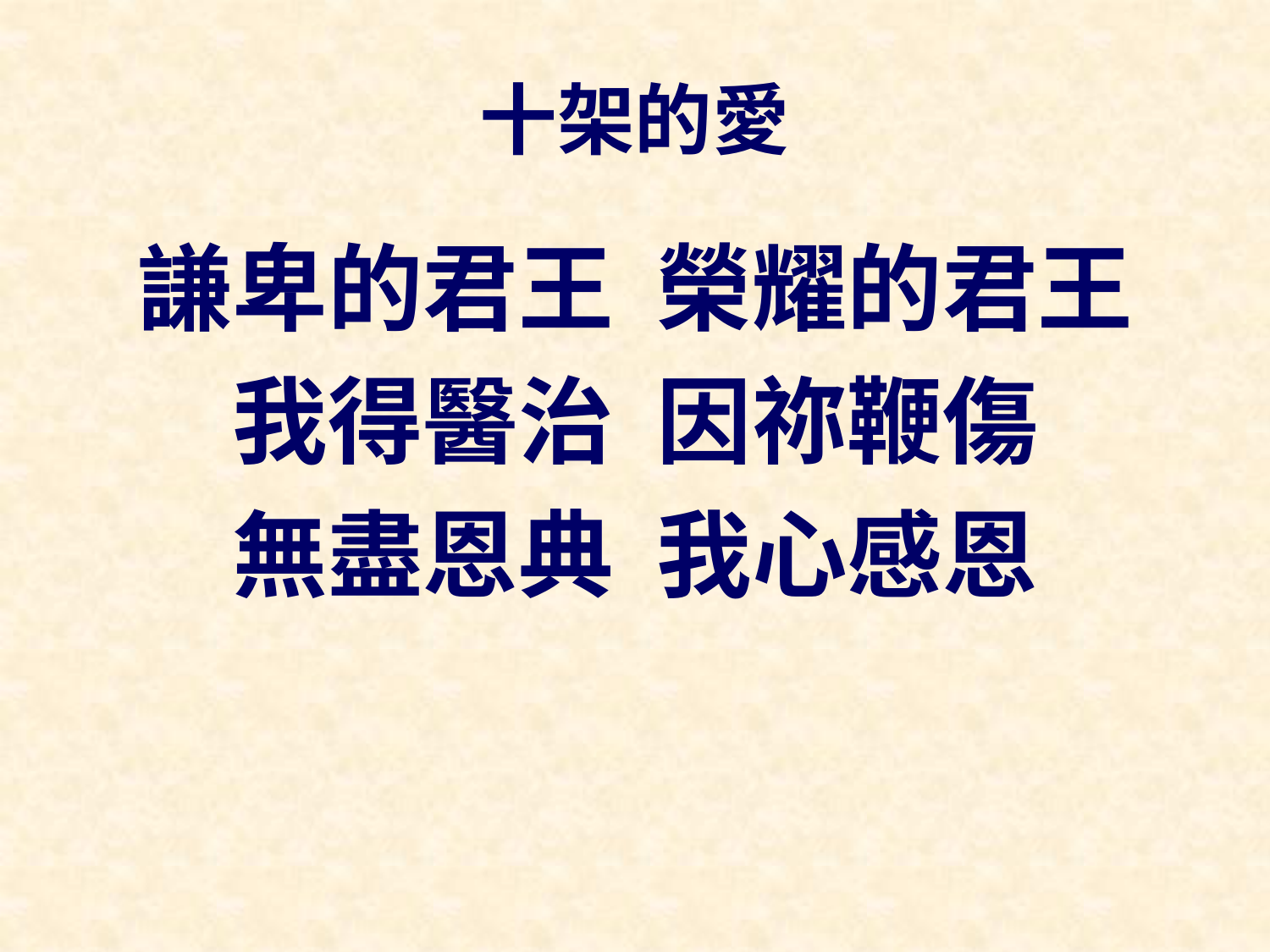

# 十架的愛
謙卑的君王  榮耀的君王
我得醫治  因祢鞭傷
無盡恩典  我心感恩